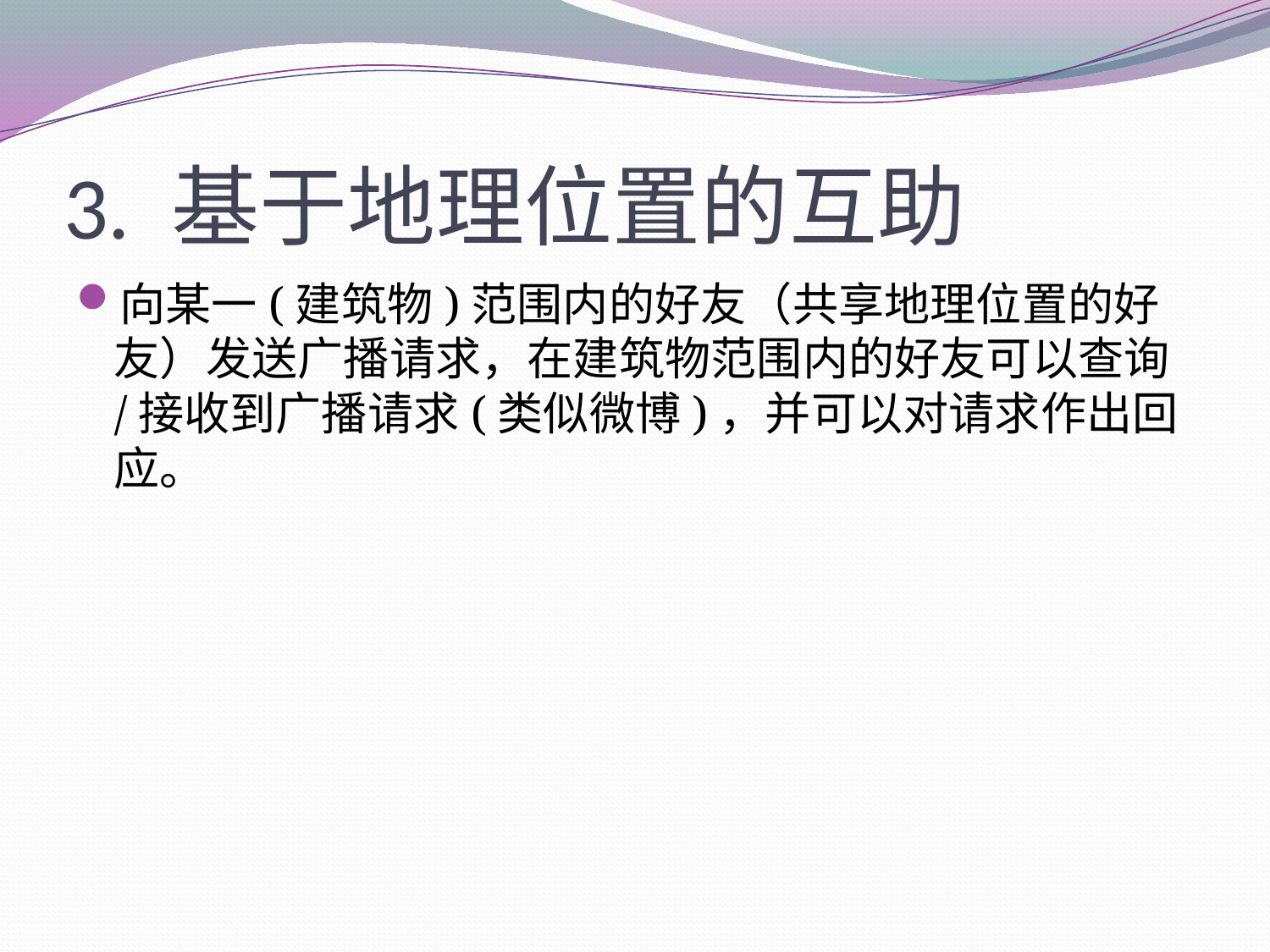

# 3. 基于地理位置的互助
向某一(建筑物)范围内的好友（共享地理位置的好友）发送广播请求，在建筑物范围内的好友可以查询/接收到广播请求(类似微博)，并可以对请求作出回应。